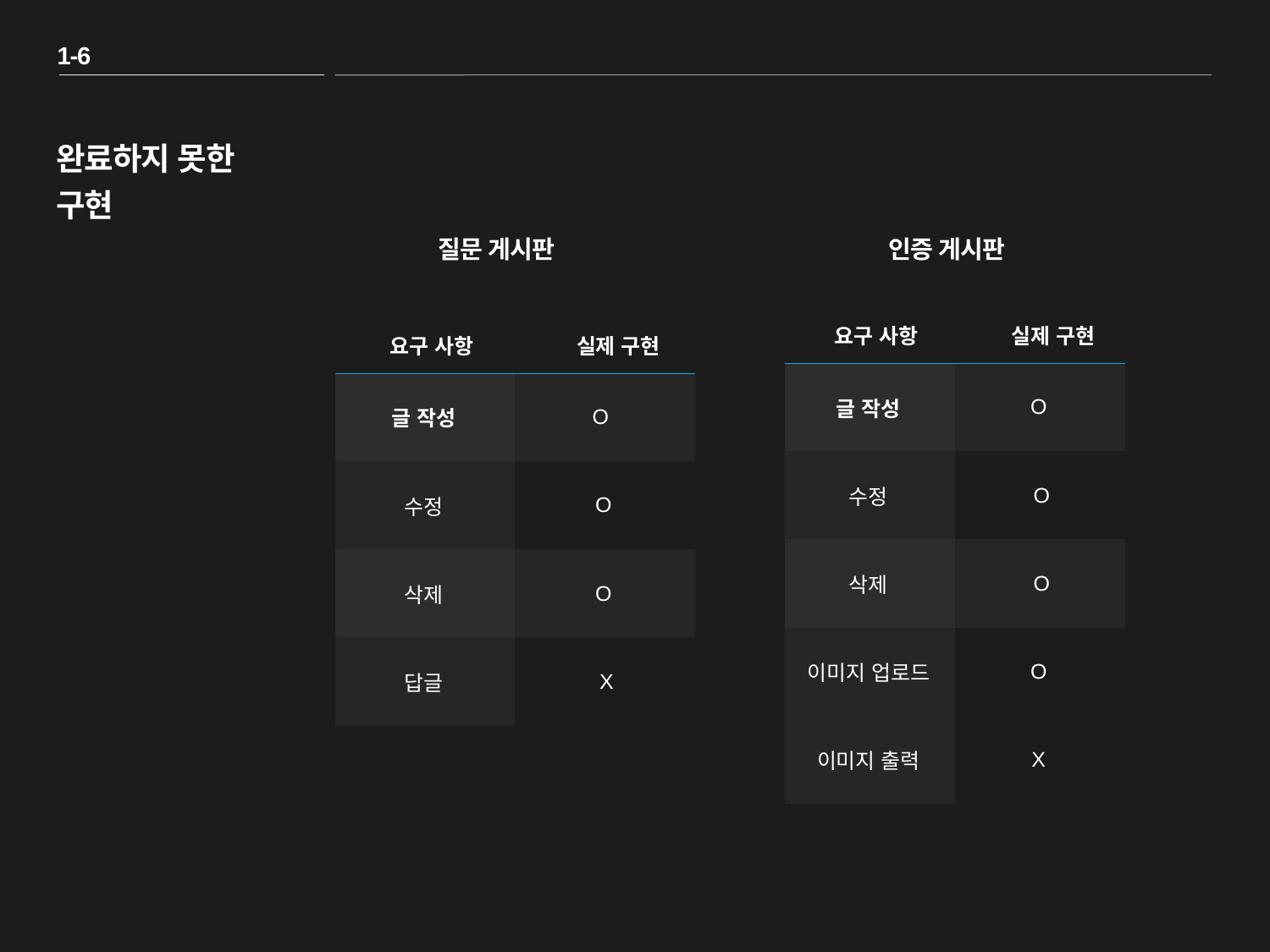

1-6
# 완료하지 못한 구현
질문 게시판
인증 게시판
| 요구 사항 | 실제 구현 |
| --- | --- |
| 글 작성 | O |
| 수정 | O |
| 삭제 | O |
| 이미지 업로드 | O |
| 이미지 출력 | X |
| 요구 사항 | 실제 구현 |
| --- | --- |
| 글 작성 | O |
| 수정 | O |
| 삭제 | O |
| 답글 | X |